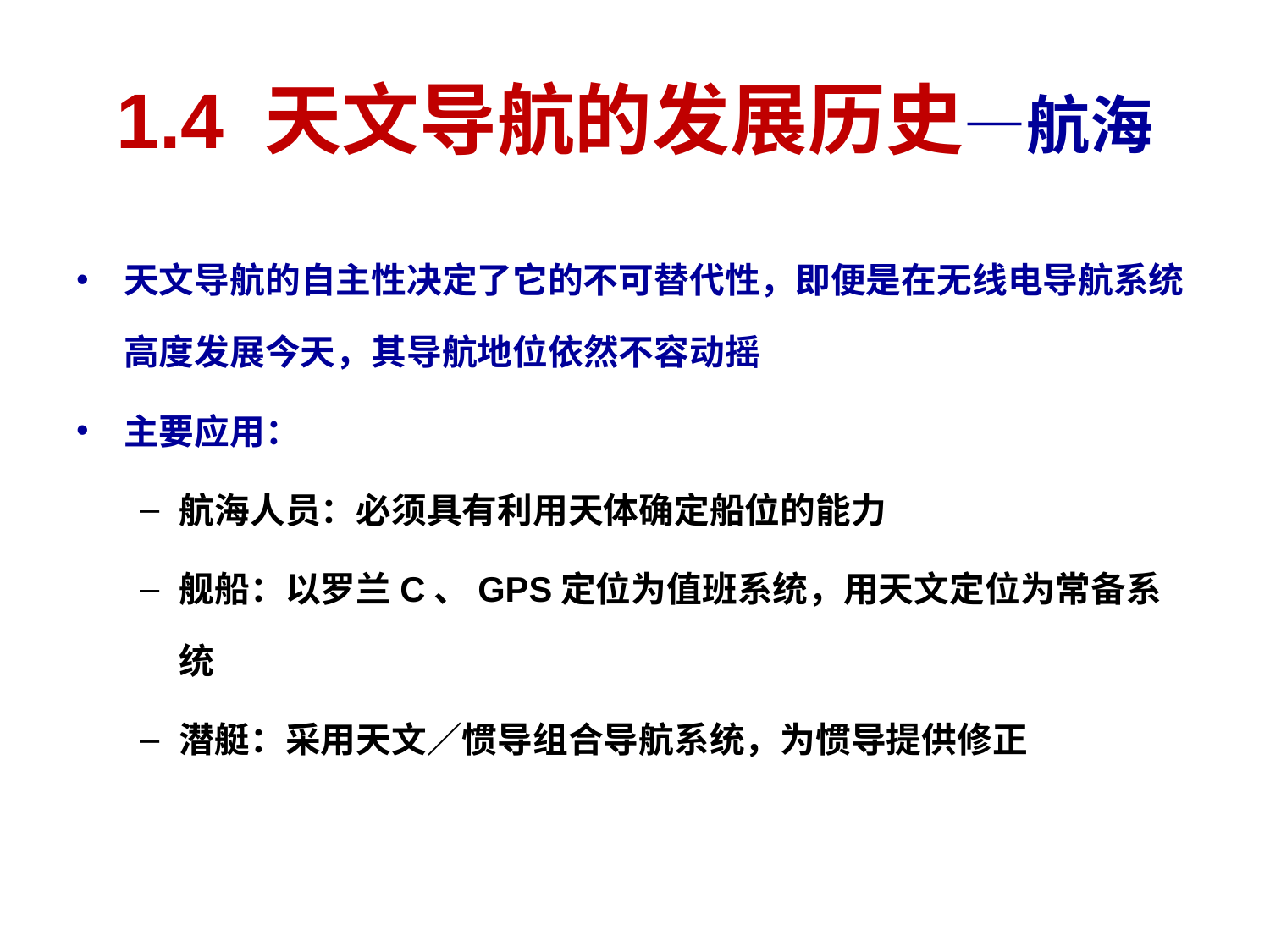

# 1.4 天文导航的发展历史—航海
天文导航的自主性决定了它的不可替代性，即便是在无线电导航系统高度发展今天，其导航地位依然不容动摇
主要应用：
航海人员：必须具有利用天体确定船位的能力
舰船：以罗兰C、GPS定位为值班系统，用天文定位为常备系统
潜艇：采用天文／惯导组合导航系统，为惯导提供修正